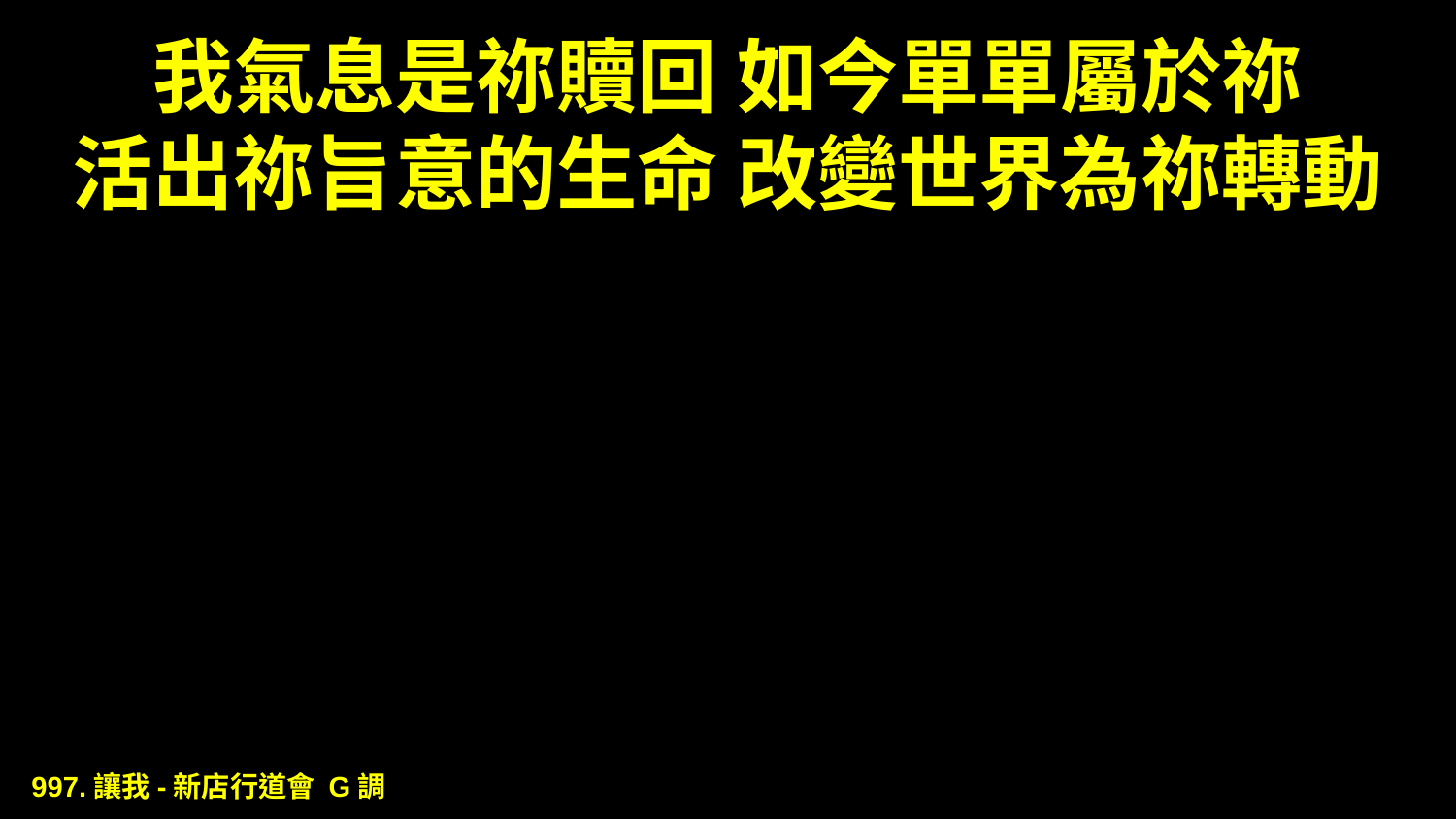

# 我氣息是祢贖回 如今單單屬於祢 活出祢旨意的生命 改變世界為祢轉動
997.讓我-新店行道會 G調